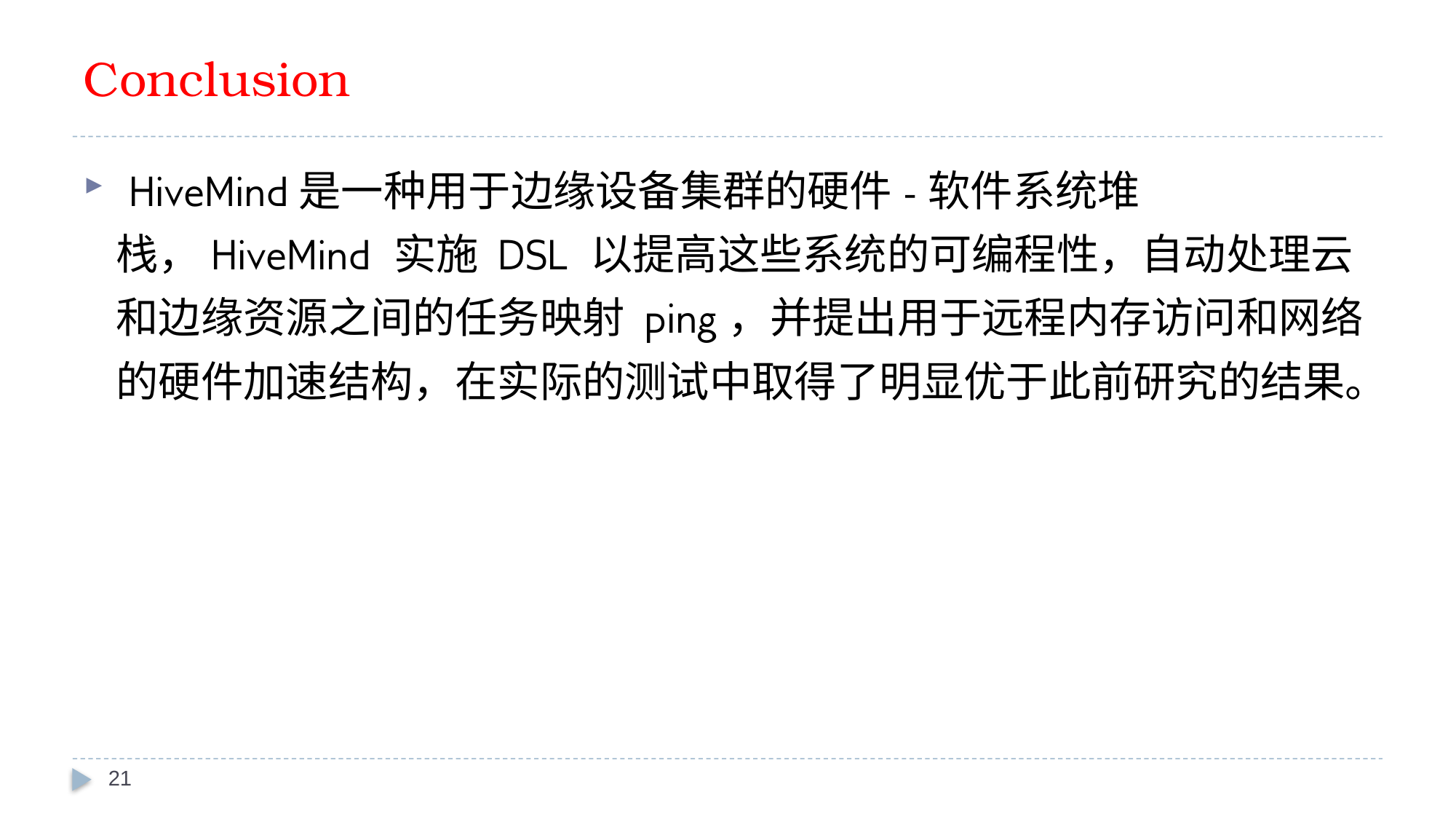

# Conclusion
 HiveMind是⼀种用于边缘设备集群的硬件-软件系统堆栈，HiveMind 实施 DSL 以提高这些系统的可编程性，自动处理云和边缘资源之间的任务映射 ping，并提出用于远程内存访问和网络的硬件加速结构，在实际的测试中取得了明显优于此前研究的结果。

21